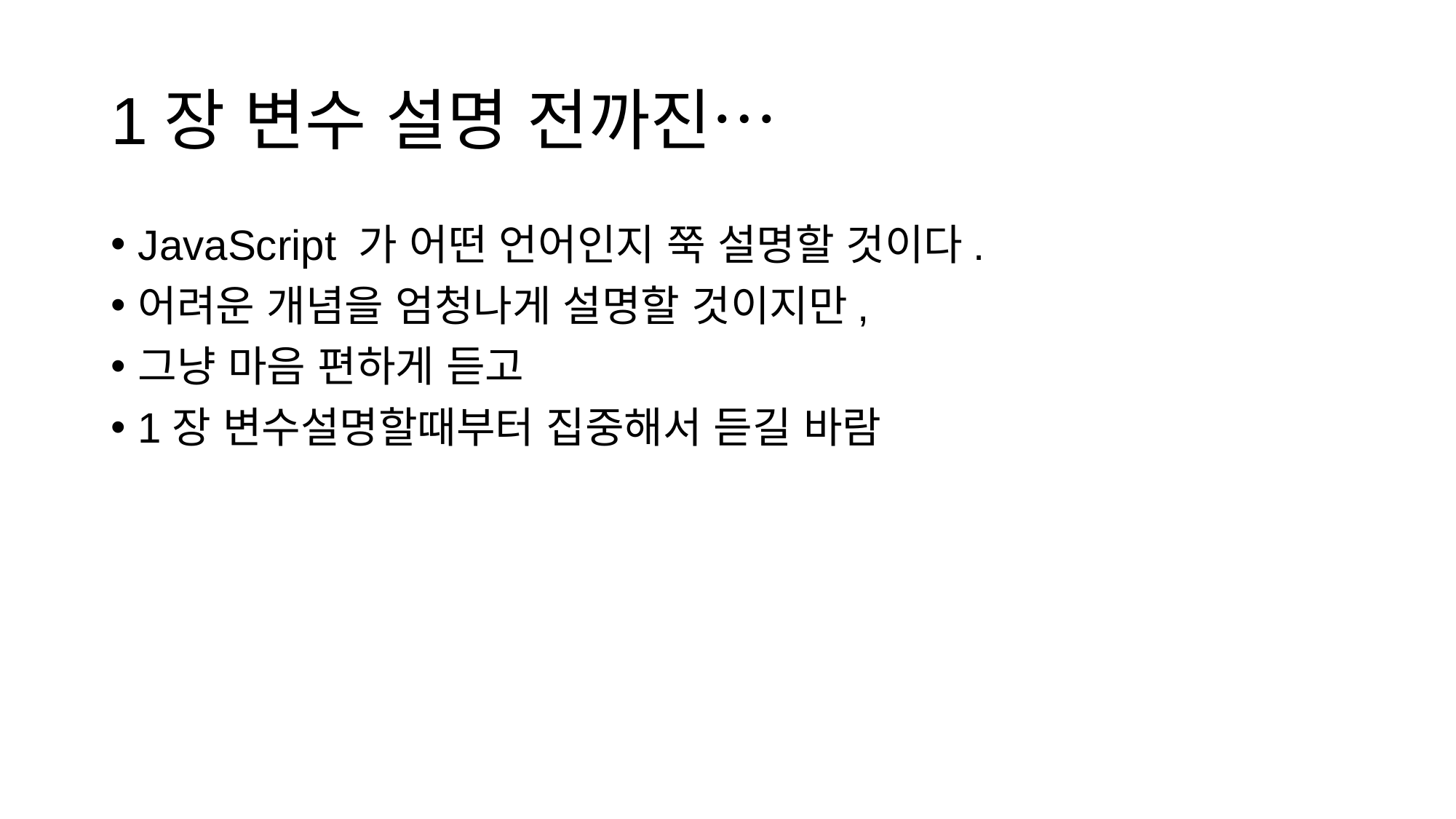

# 1장 변수 설명 전까진…
JavaScript 가 어떤 언어인지 쭉 설명할 것이다.
어려운 개념을 엄청나게 설명할 것이지만,
그냥 마음 편하게 듣고
1장 변수설명할때부터 집중해서 듣길 바람